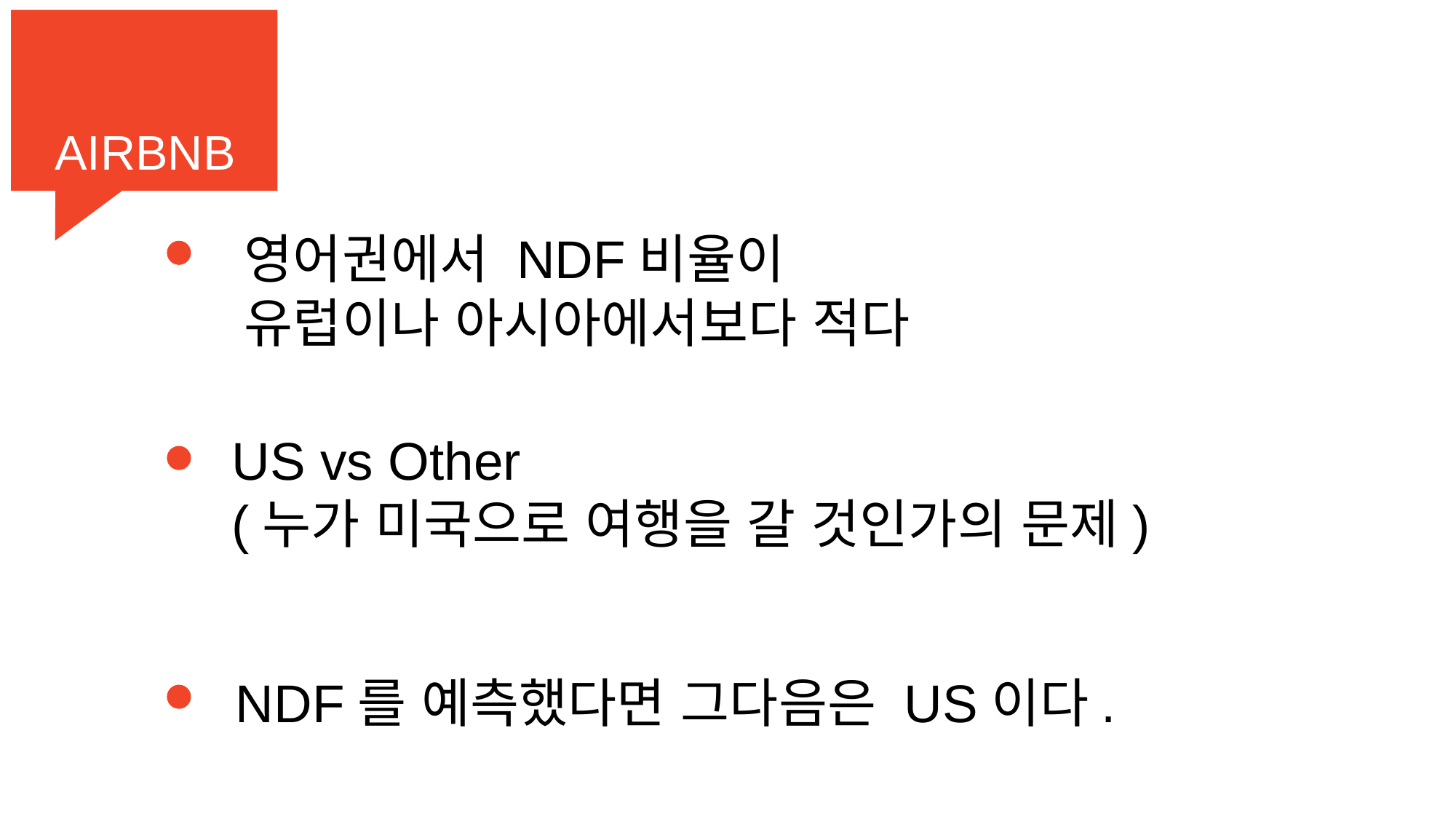

AIRBNB
영어권에서 NDF비율이
유럽이나 아시아에서보다 적다

US vs Other
(누가 미국으로 여행을 갈 것인가의 문제)

NDF를 예측했다면 그다음은 US이다.